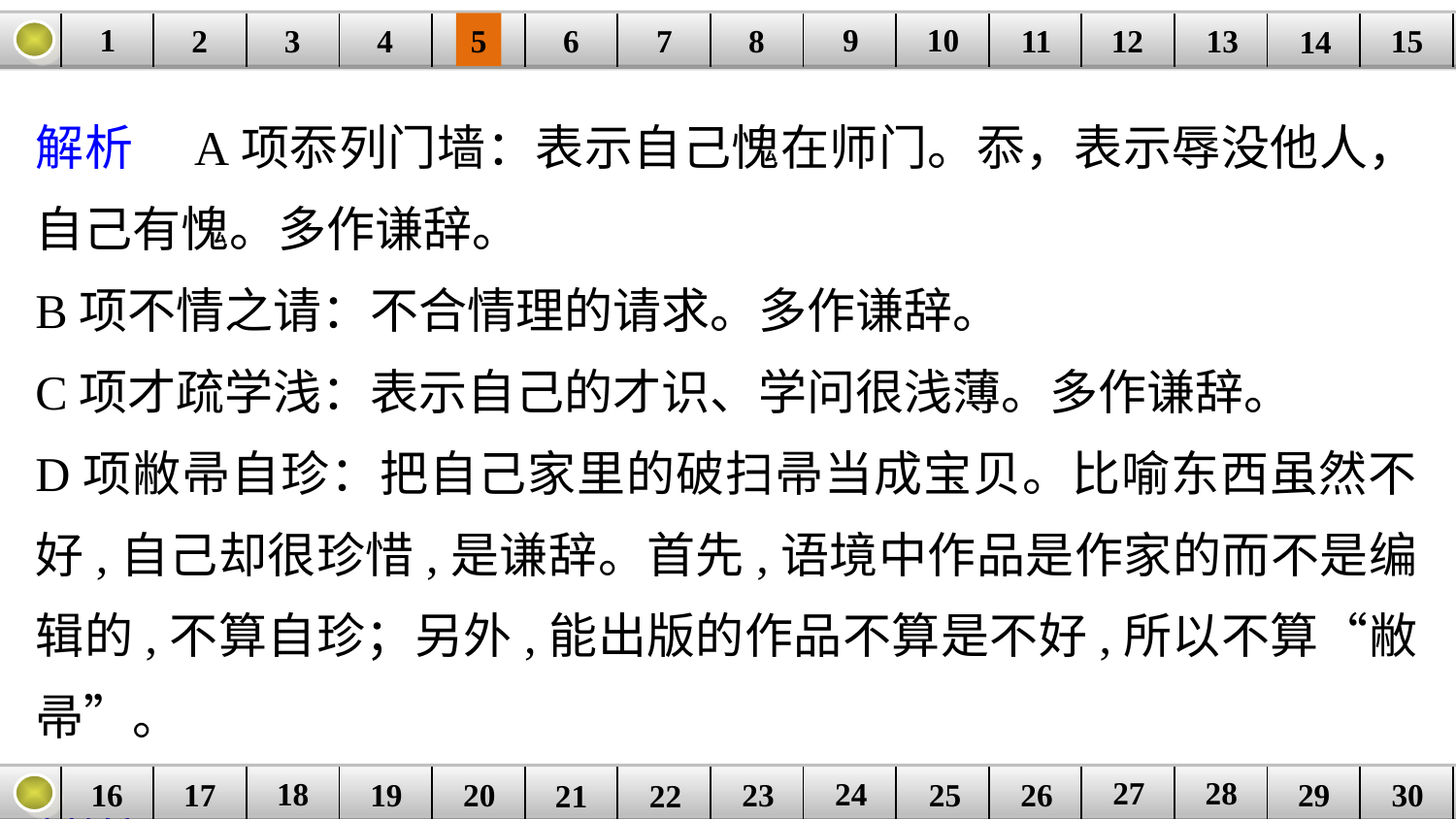

9
10
1
3
4
5
6
8
11
2
12
15
|  |  |  |  |  |  |  |  |  |  |  |  |  |  |  |
| --- | --- | --- | --- | --- | --- | --- | --- | --- | --- | --- | --- | --- | --- | --- |
7
13
14

解析　A项忝列门墙：表示自己愧在师门。忝，表示辱没他人，自己有愧。多作谦辞。
B项不情之请：不合情理的请求。多作谦辞。
C项才疏学浅：表示自己的才识、学问很浅薄。多作谦辞。
D项敝帚自珍：把自己家里的破扫帚当成宝贝。比喻东西虽然不好,自己却很珍惜,是谦辞。首先,语境中作品是作家的而不是编辑的,不算自珍；另外,能出版的作品不算是不好,所以不算“敝帚”。
答案　B

27
28
18
24
16
25
26
30
|  |  |  |  |  |  |  |  |  |  |  |  |  |  |  |
| --- | --- | --- | --- | --- | --- | --- | --- | --- | --- | --- | --- | --- | --- | --- |
23
17
19
20
29
21
22